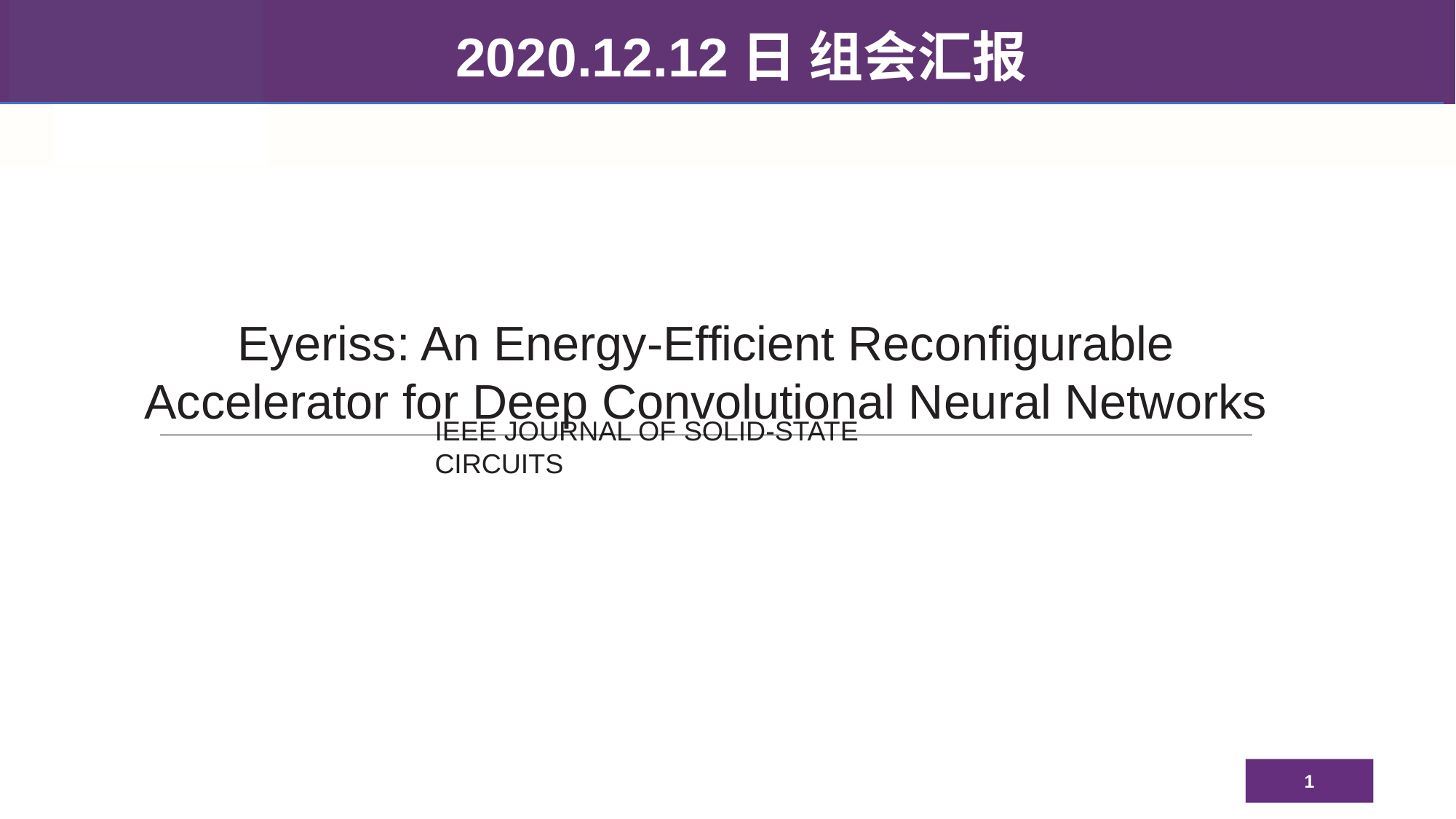

2020.12.12日 组会汇报
Eyeriss: An Energy-Efficient Reconfigurable Accelerator for Deep Convolutional Neural Networks
IEEE JOURNAL OF SOLID-STATE CIRCUITS
1